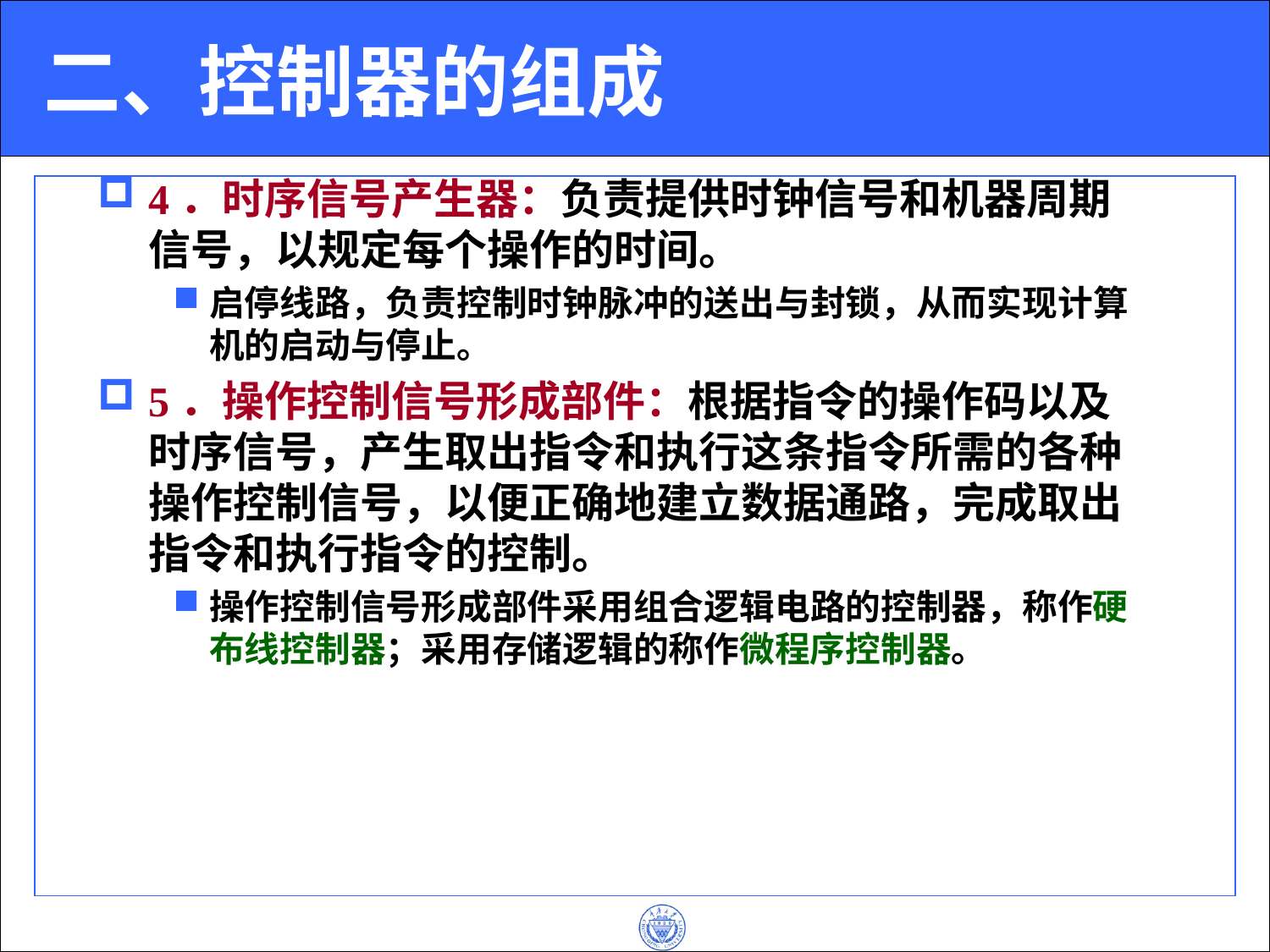

# 二、控制器的组成
4．时序信号产生器：负责提供时钟信号和机器周期信号，以规定每个操作的时间。
启停线路，负责控制时钟脉冲的送出与封锁，从而实现计算机的启动与停止。
5．操作控制信号形成部件：根据指令的操作码以及时序信号，产生取出指令和执行这条指令所需的各种操作控制信号，以便正确地建立数据通路，完成取出指令和执行指令的控制。
操作控制信号形成部件采用组合逻辑电路的控制器，称作硬布线控制器；采用存储逻辑的称作微程序控制器。

4